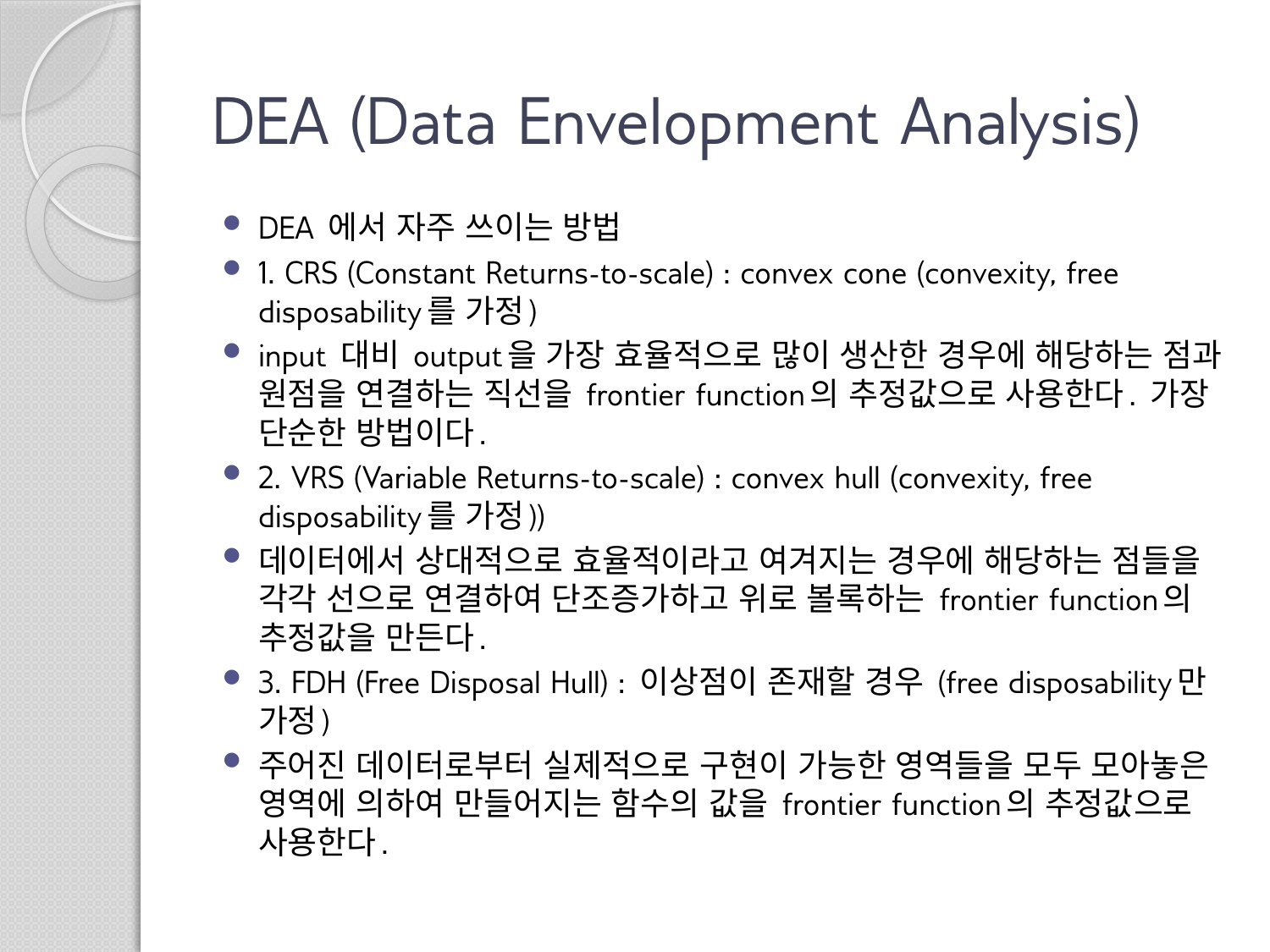

# DEA (Data Envelopment Analysis)
DEA 에서 자주 쓰이는 방법
1. CRS (Constant Returns-to-scale) : convex cone (convexity, free disposability를 가정)
input 대비 output을 가장 효율적으로 많이 생산한 경우에 해당하는 점과 원점을 연결하는 직선을 frontier function의 추정값으로 사용한다. 가장 단순한 방법이다.
2. VRS (Variable Returns-to-scale) : convex hull (convexity, free disposability를 가정))
데이터에서 상대적으로 효율적이라고 여겨지는 경우에 해당하는 점들을 각각 선으로 연결하여 단조증가하고 위로 볼록하는 frontier function의 추정값을 만든다.
3. FDH (Free Disposal Hull) : 이상점이 존재할 경우 (free disposability만 가정)
주어진 데이터로부터 실제적으로 구현이 가능한 영역들을 모두 모아놓은 영역에 의하여 만들어지는 함수의 값을 frontier function의 추정값으로 사용한다.